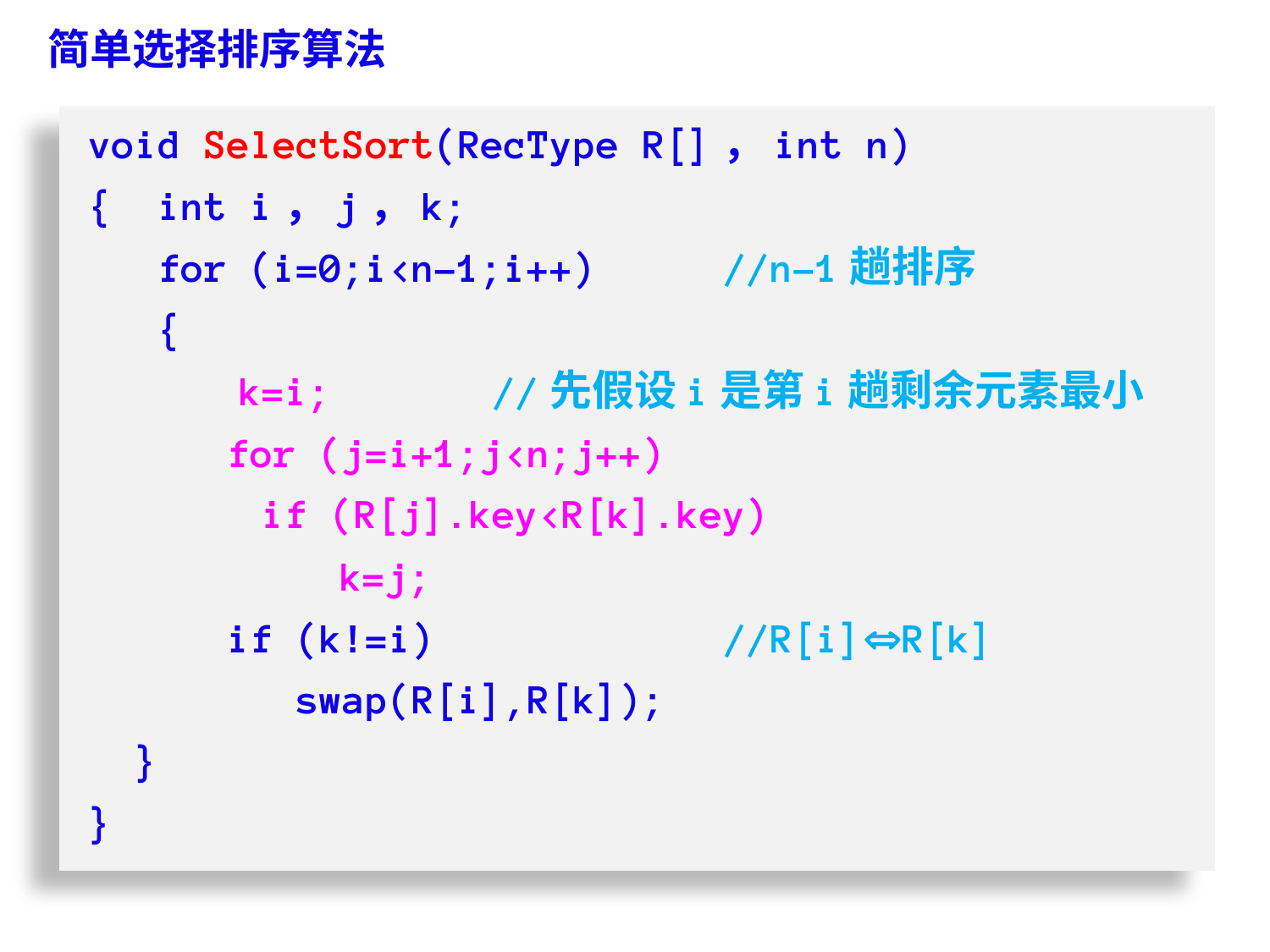

简单选择排序算法
void SelectSort(RecType R[]，int n)
{  int i，j，k;
   for (i=0;i<n-1;i++)   　	//n-1趟排序
   {
	 k=i; 	 //先假设i是第i趟剩余元素最小
      for (j=i+1;j<n;j++)
	  if (R[j].key<R[k].key)
	  　　k=j;
      if (k!=i)          　	//R[i]⇔R[k]
         swap(R[i],R[k]);
  }
}